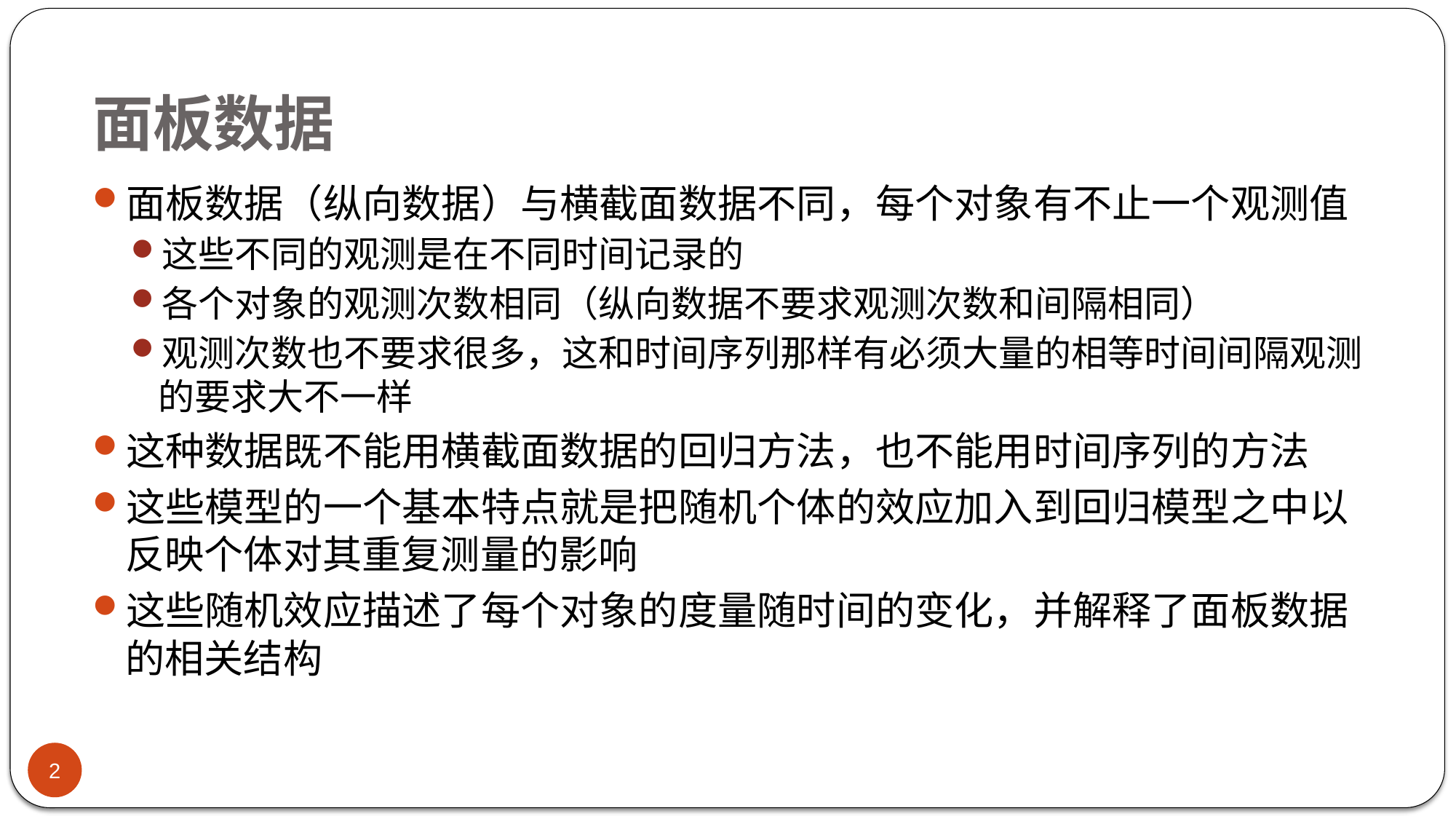

# 面板数据
面板数据（纵向数据）与横截面数据不同，每个对象有不止一个观测值
这些不同的观测是在不同时间记录的
各个对象的观测次数相同（纵向数据不要求观测次数和间隔相同）
观测次数也不要求很多，这和时间序列那样有必须大量的相等时间间隔观测的要求大不一样
这种数据既不能用横截面数据的回归方法，也不能用时间序列的方法
这些模型的一个基本特点就是把随机个体的效应加入到回归模型之中以反映个体对其重复测量的影响
这些随机效应描述了每个对象的度量随时间的变化，并解释了面板数据的相关结构
2